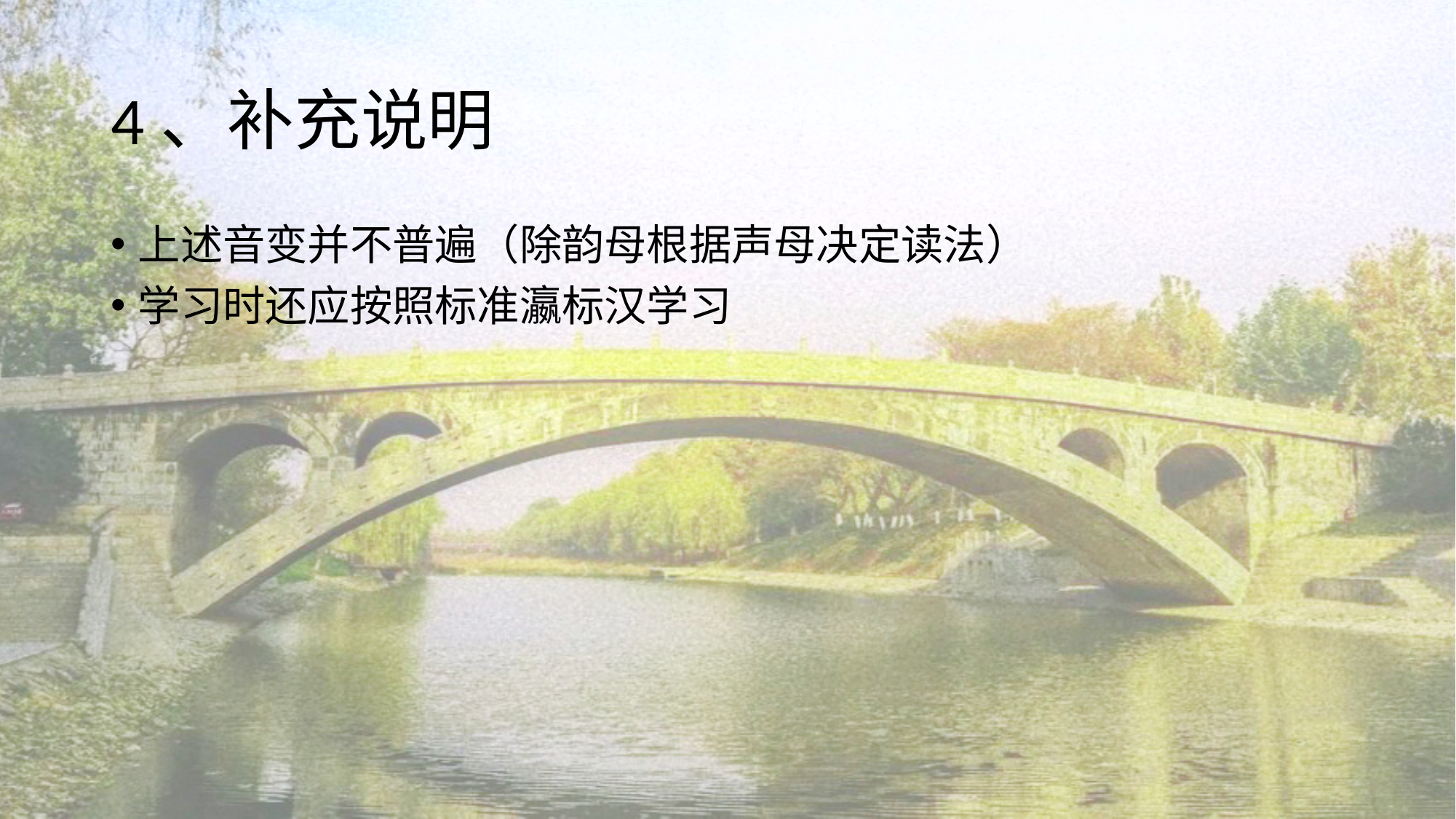

# 4、补充说明
上述音变并不普遍（除韵母根据声母决定读法）
学习时还应按照标准瀛标汉学习